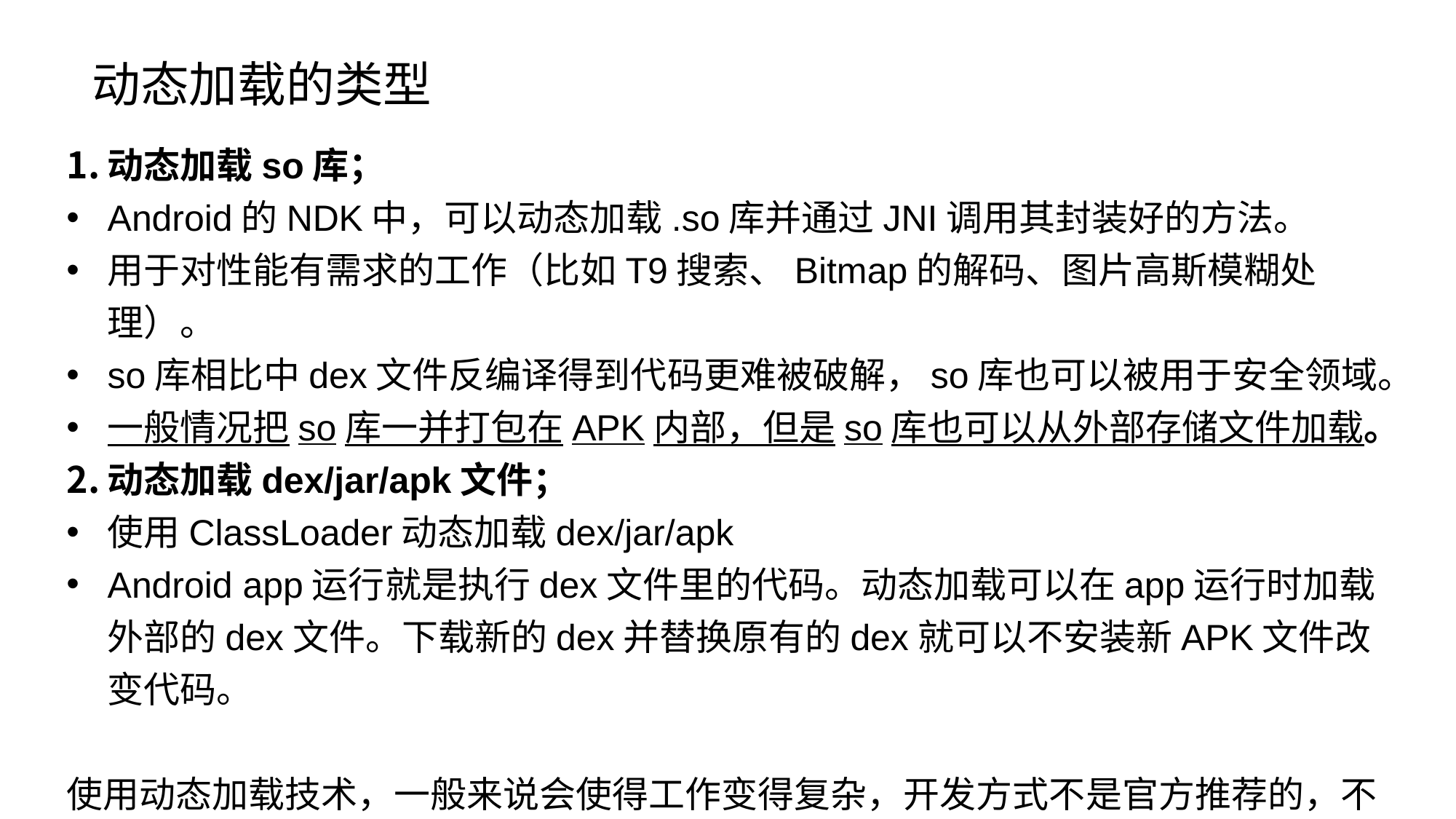

动态加载的类型
动态加载so库；
Android的NDK中，可以动态加载.so库并通过JNI调用其封装好的方法。
用于对性能有需求的工作（比如T9搜索、Bitmap的解码、图片高斯模糊处理）。
so库相比中dex文件反编译得到代码更难被破解，so库也可以被用于安全领域。
一般情况把so库一并打包在APK内部，但是so库也可以从外部存储文件加载。
动态加载dex/jar/apk文件；
使用ClassLoader动态加载dex/jar/apk
Android app运行就是执行dex文件里的代码。动态加载可以在app运行时加载外部的dex文件。下载新的dex并替换原有的dex就可以不安装新APK文件改变代码。

使用动态加载技术，一般来说会使得工作变得复杂，开发方式不是官方推荐的，不是目前主流的Android开发方式，目前只有在天朝才有比较深入的研究和应用，如一些SDK组件项目和BAT的项目上，Github上的相关开源项目基本是国人在维护。